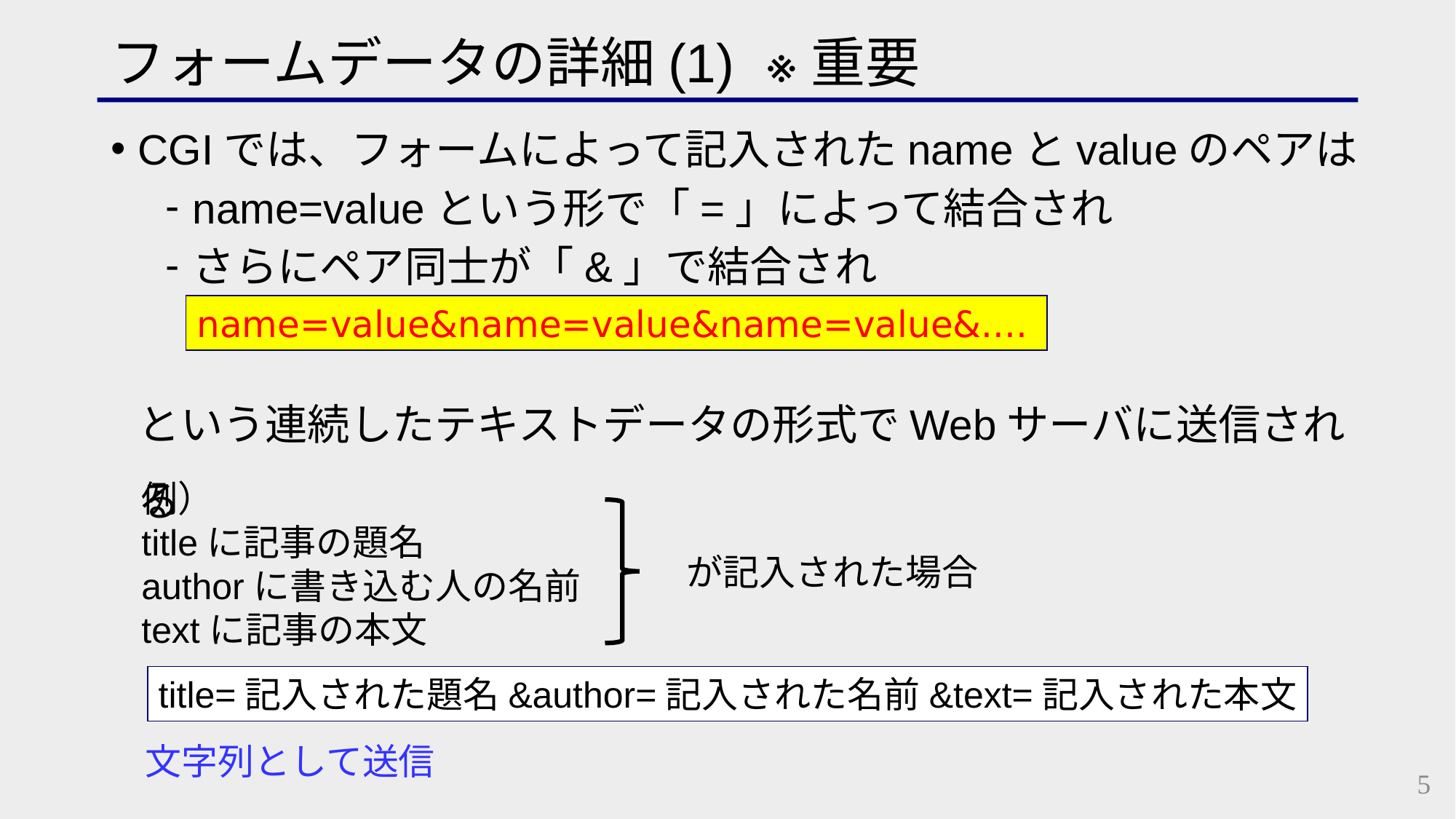

# フォームデータの詳細(1)	※重要
CGIでは、フォームによって記入されたnameとvalueのペアは
name=valueという形で「=」によって結合され
さらにペア同士が「&」で結合され

	という連続したテキストデータの形式でWebサーバに送信される

name=value&name=value&name=value&....
例）
titleに記事の題名
authorに書き込む人の名前
textに記事の本文

が記入された場合
title=記入された題名&author=記入された名前&text=記入された本文
文字列として送信
5